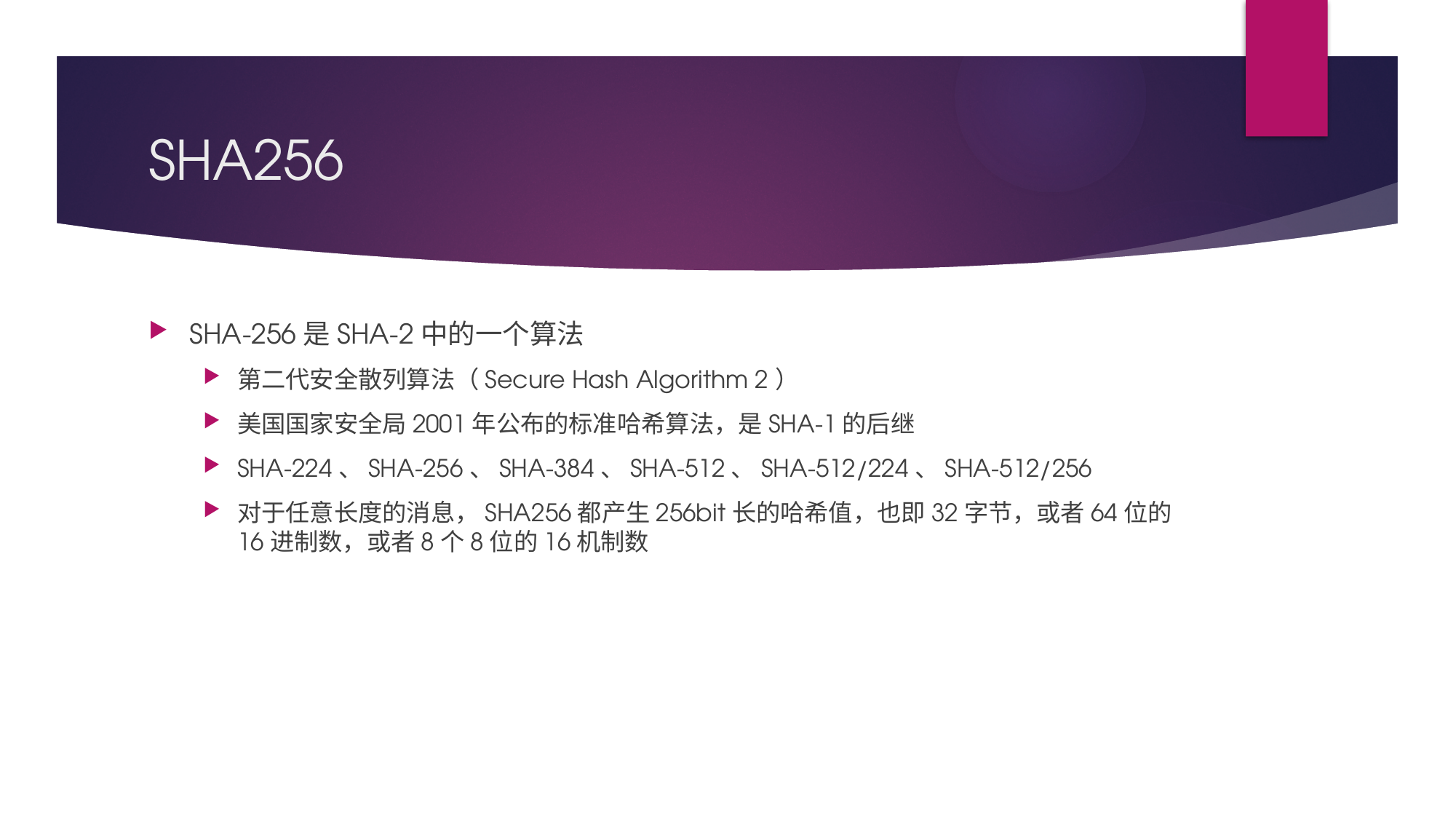

# SHA256
SHA-256是SHA-2中的一个算法
第二代安全散列算法（Secure Hash Algorithm 2）
美国国家安全局2001年公布的标准哈希算法，是SHA-1的后继
SHA-224、SHA-256、SHA-384、SHA-512、SHA-512/224、SHA-512/256
对于任意长度的消息，SHA256都产生256bit长的哈希值，也即32字节，或者64位的16进制数，或者8个8位的16机制数